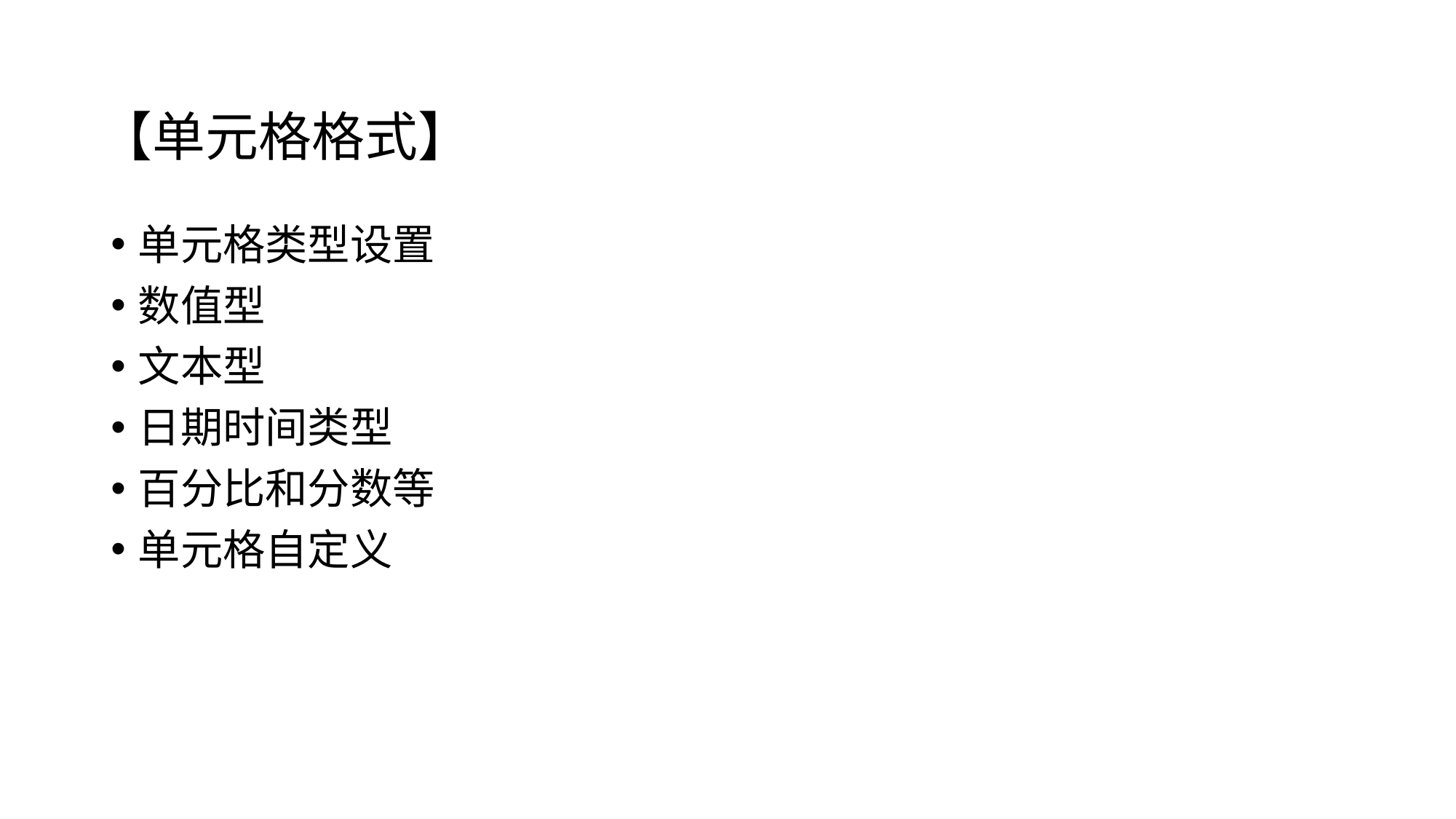

# 【单元格格式】
单元格类型设置
数值型
文本型
日期时间类型
百分比和分数等
单元格自定义